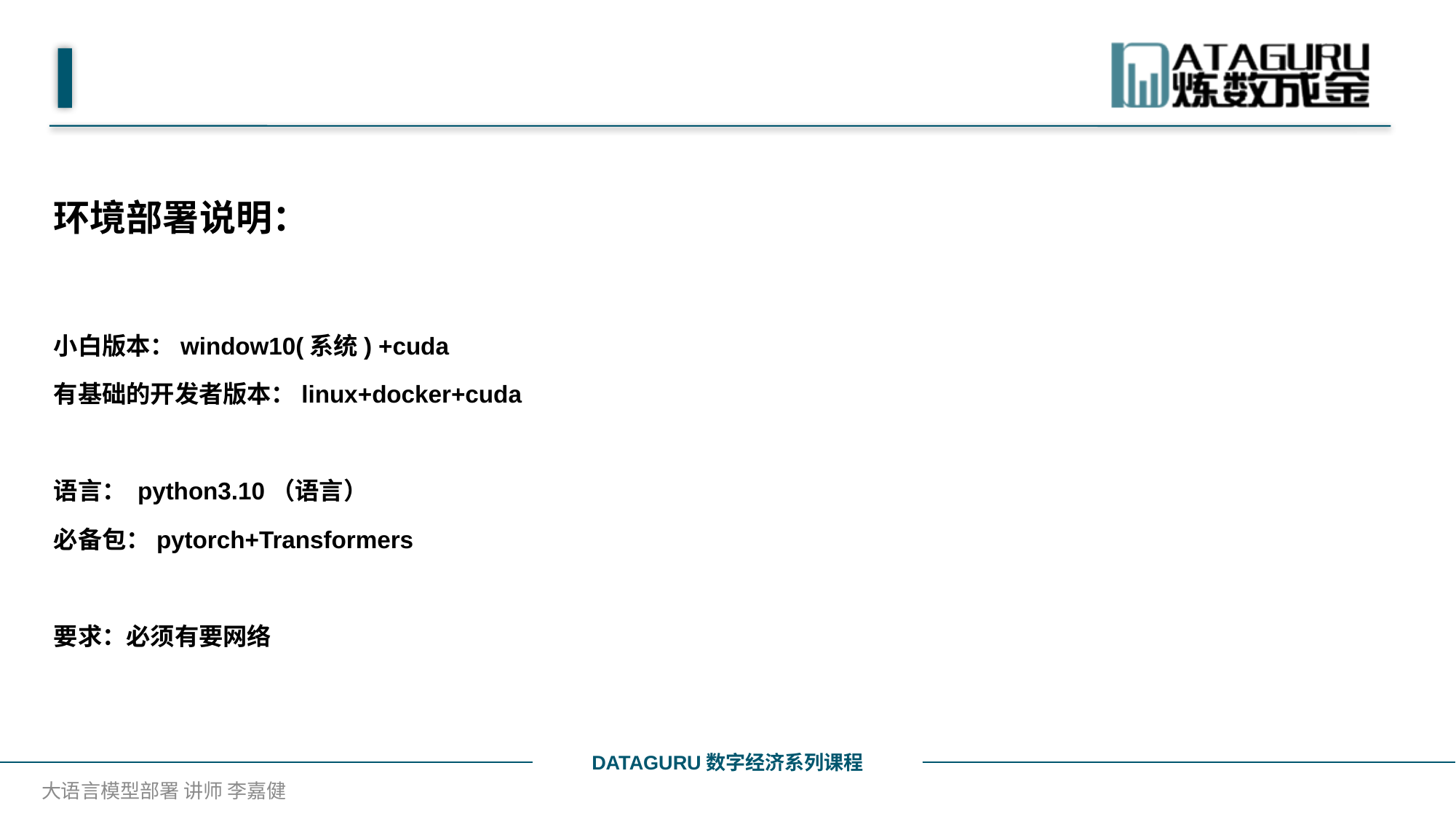

环境部署说明：

小白版本：window10(系统) +cuda
有基础的开发者版本：linux+docker+cuda

语言： python3.10（语言）
必备包：pytorch+Transformers

要求：必须有要网络